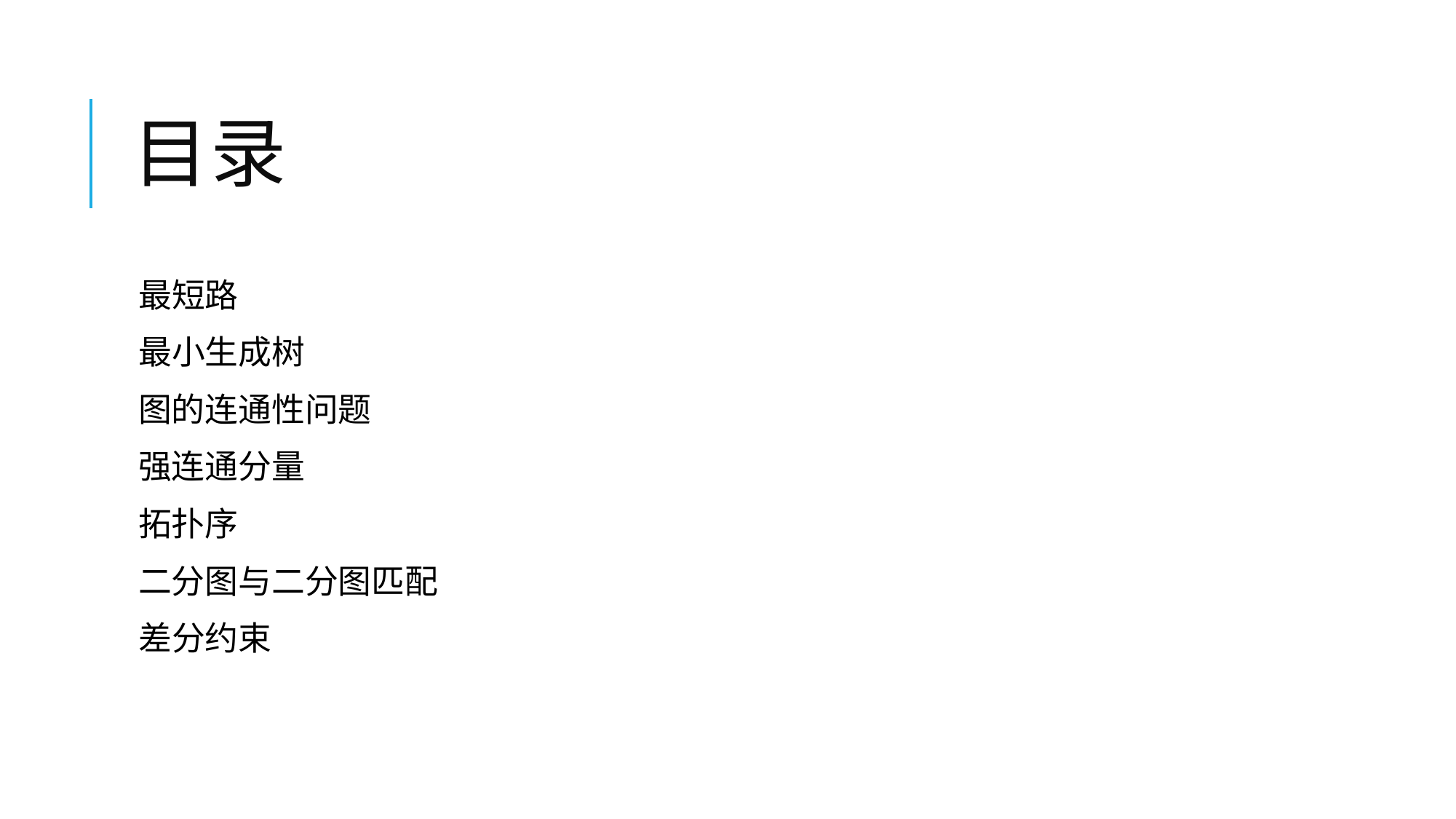

# 目录
最短路
最小生成树
图的连通性问题
强连通分量
拓扑序
二分图与二分图匹配
差分约束